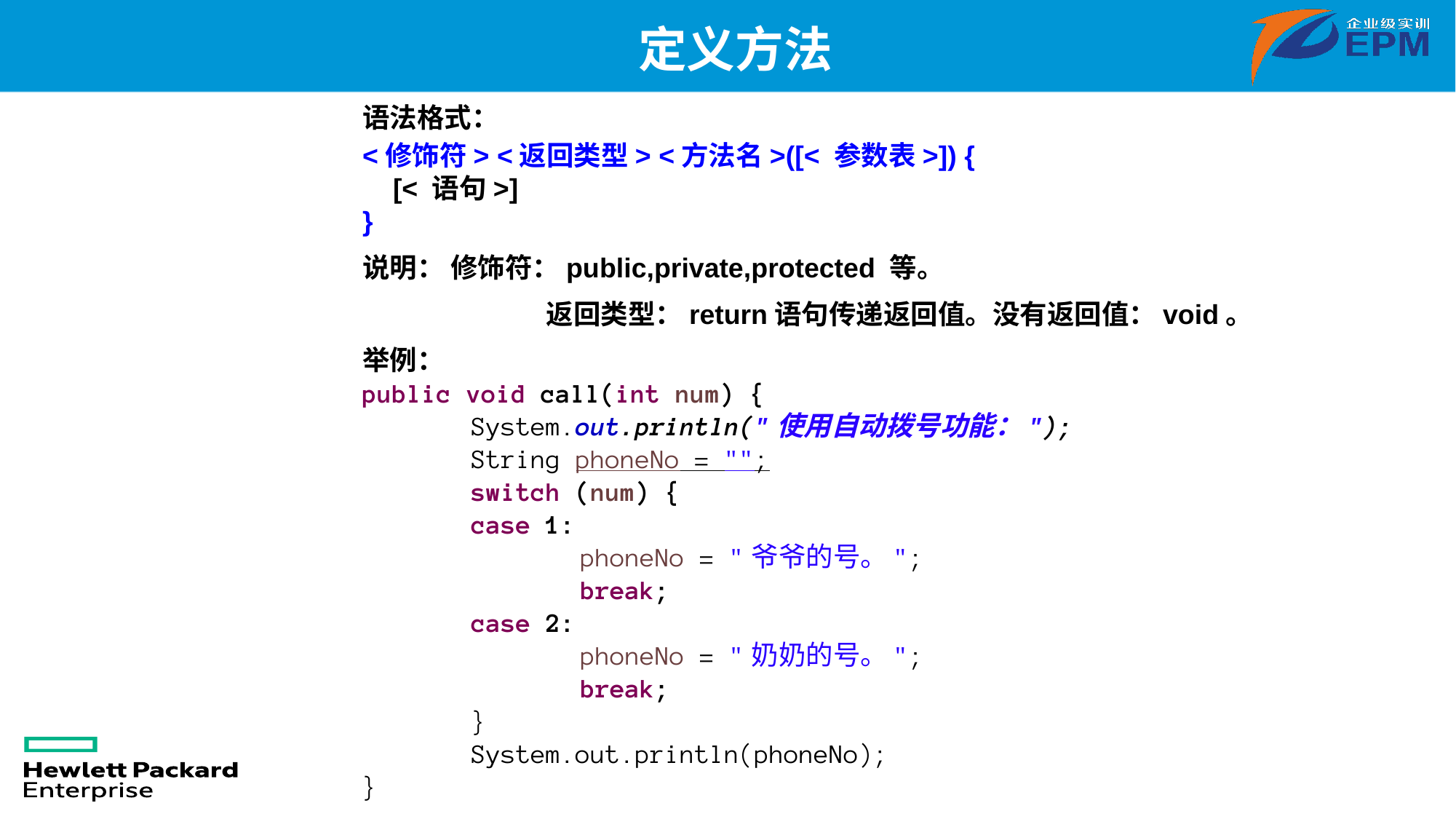

# 定义方法
语法格式：
<修饰符> <返回类型> <方法名>([< 参数表>]) {
    [< 语句>]
}
说明： 修饰符：public,private,protected 等。
	           返回类型：return语句传递返回值。没有返回值：void。
举例：
public void call(int num) {
	System.out.println("使用自动拨号功能：");
	String phoneNo = "";
	switch (num) {
	case 1:
		phoneNo = "爷爷的号。";
		break;
	case 2:
		phoneNo = "奶奶的号。";
		break;
	}
	System.out.println(phoneNo);
}